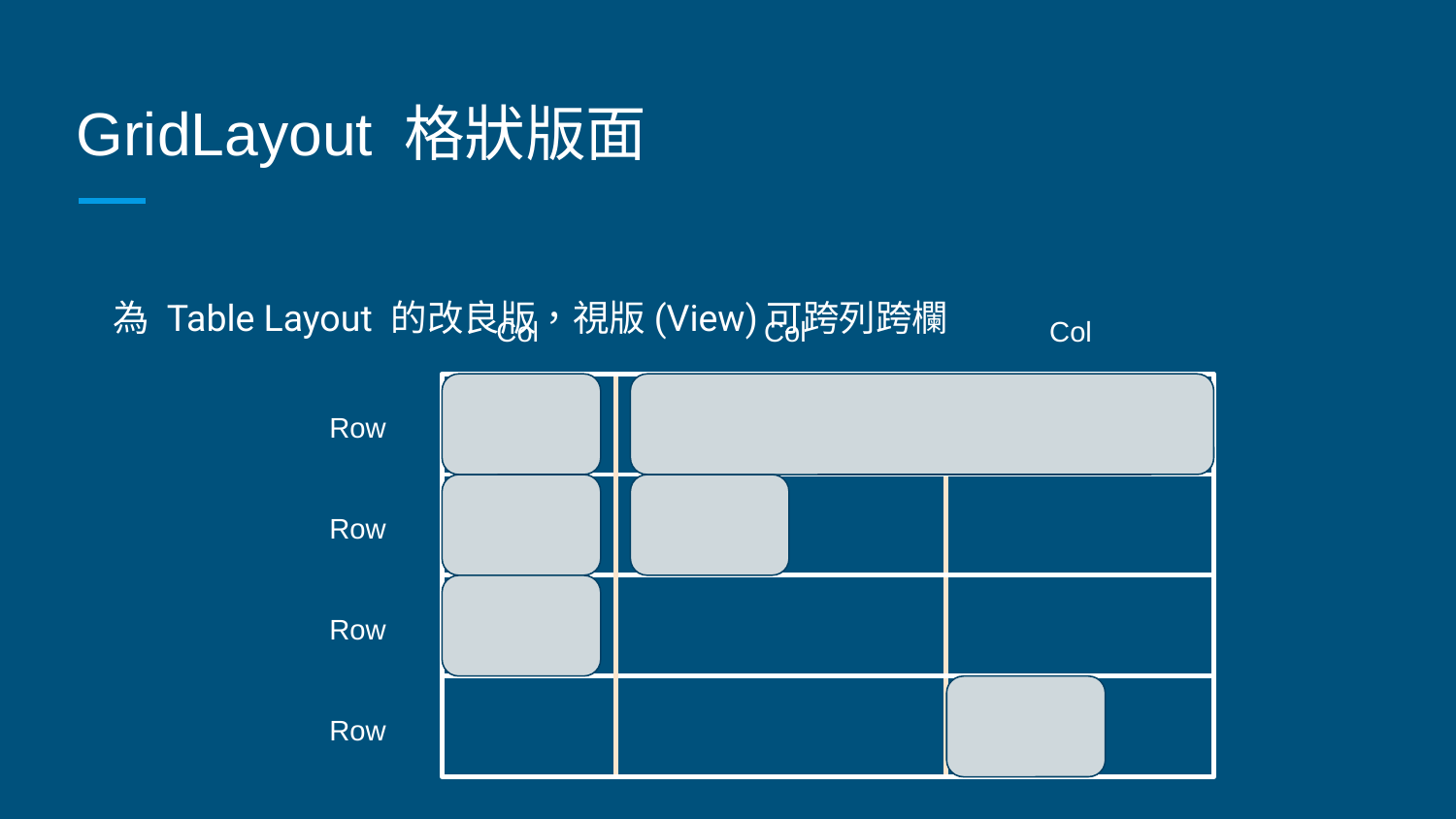

# GridLayout 格狀版面
為 Table Layout 的改良版，視版(View)可跨列跨欄

Col
Col
Col

Row

Row

Row

Row